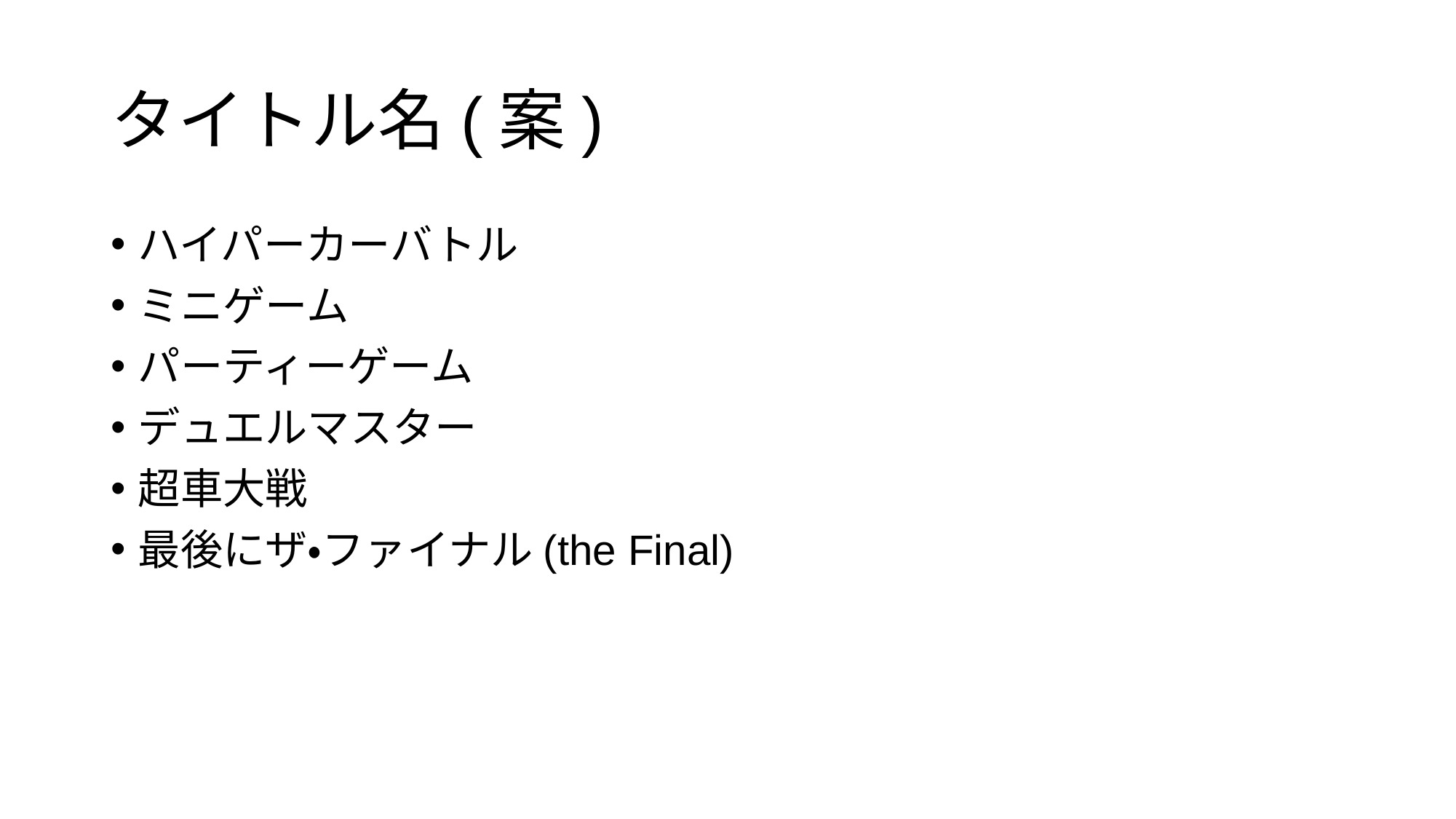

# タイトル名(案)
ハイパーカーバトル
ミニゲーム
パーティーゲーム
デュエルマスター
超車大戦
最後にザ・ファイナル(the Final)